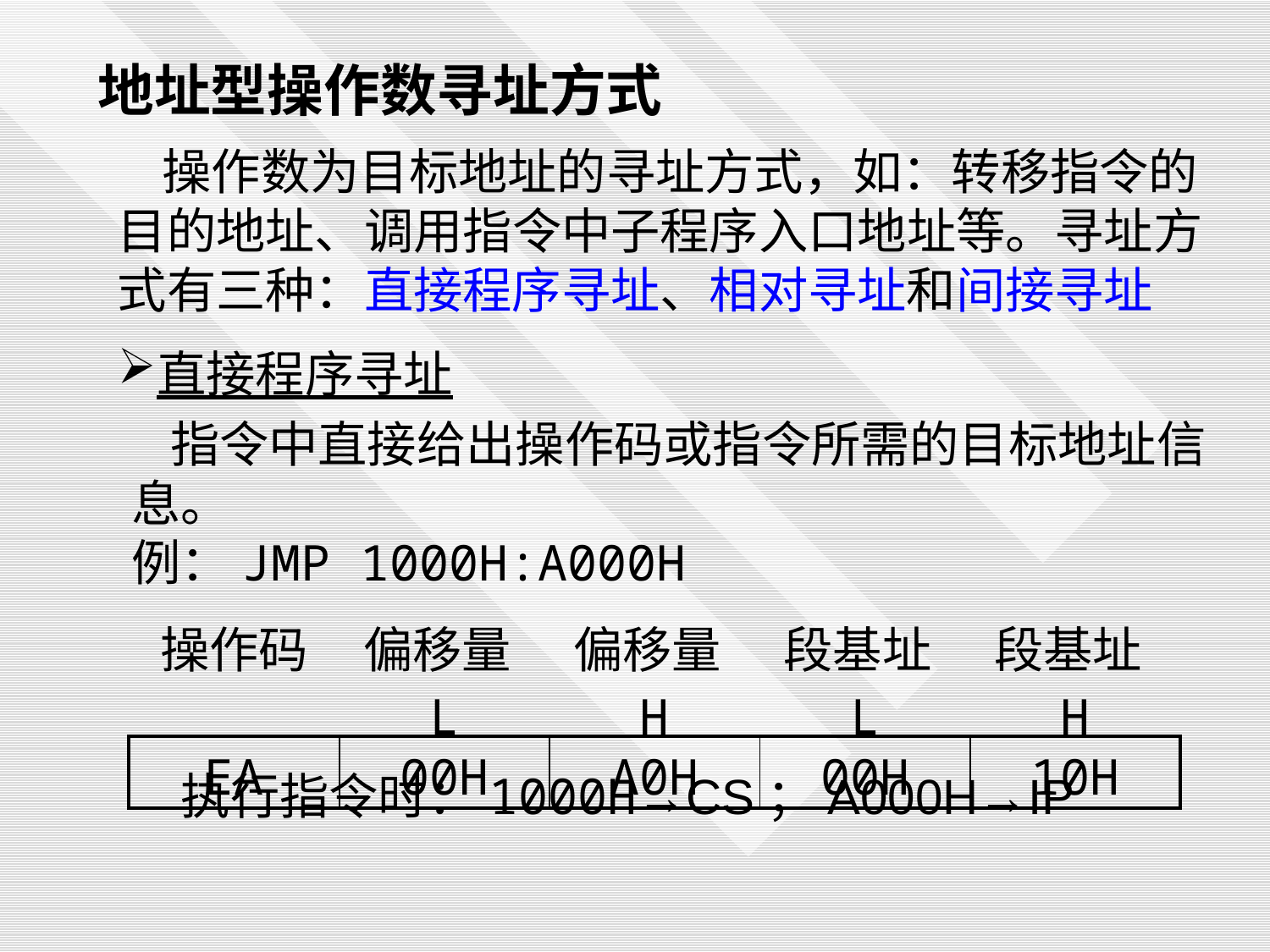

地址型操作数寻址方式
   操作数为目标地址的寻址方式，如：转移指令的目的地址、调用指令中子程序入口地址等。寻址方式有三种：直接程序寻址、相对寻址和间接寻址
直接程序寻址
   指令中直接给出操作码或指令所需的目标地址信息。
例：JMP 1000H:A000H
| 操作码 | 偏移量L | 偏移量H | 段基址L | 段基址H |
| --- | --- | --- | --- | --- |
| EA | 00H | A0H | 00H | 10H |
执行指令时：1000H→CS；A000H→IP